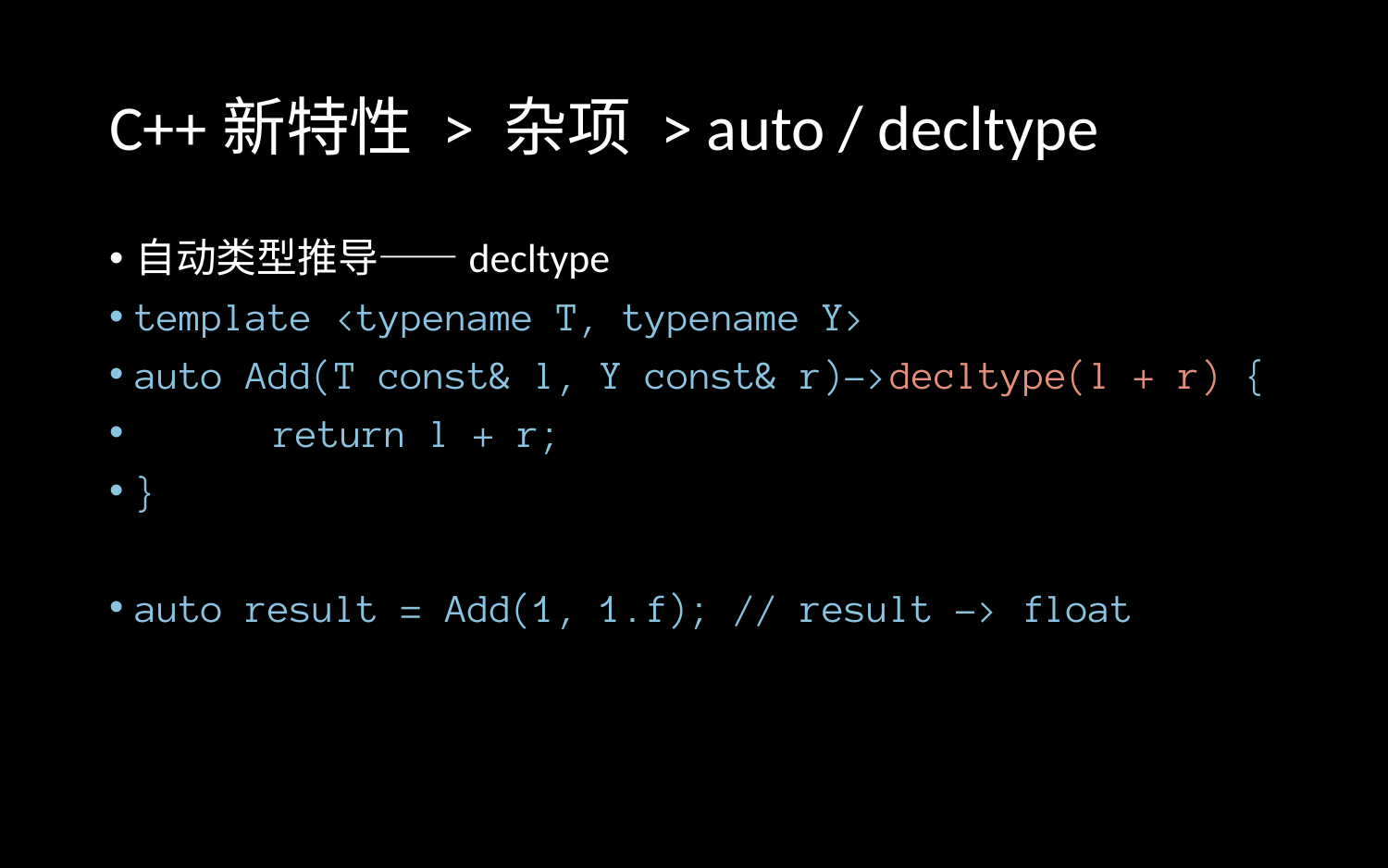

# C++新特性 > 杂项 > auto / decltype
自动类型推导——decltype
template <typename T, typename Y>
auto Add(T const& l, Y const& r)->decltype(l + r) {
	return l + r;
}

auto result = Add(1, 1.f); // result -> float